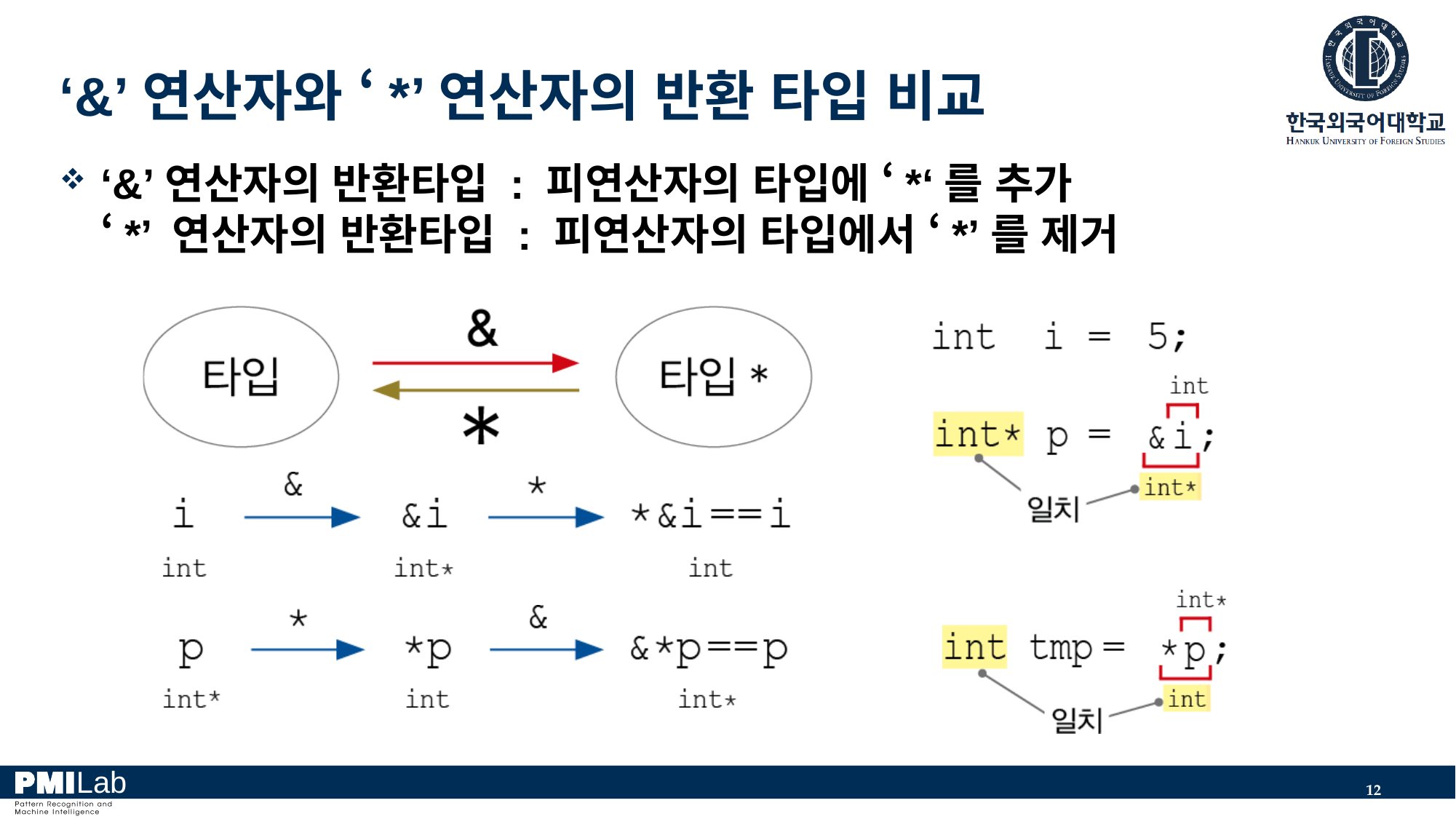

# ‘&’연산자와 ‘*’연산자의 반환 타입 비교
‘&’연산자의 반환타입 : 피연산자의 타입에 ‘*‘를 추가
‘*’ 연산자의 반환타입 : 피연산자의 타입에서 ‘*’를 제거

주 의

12